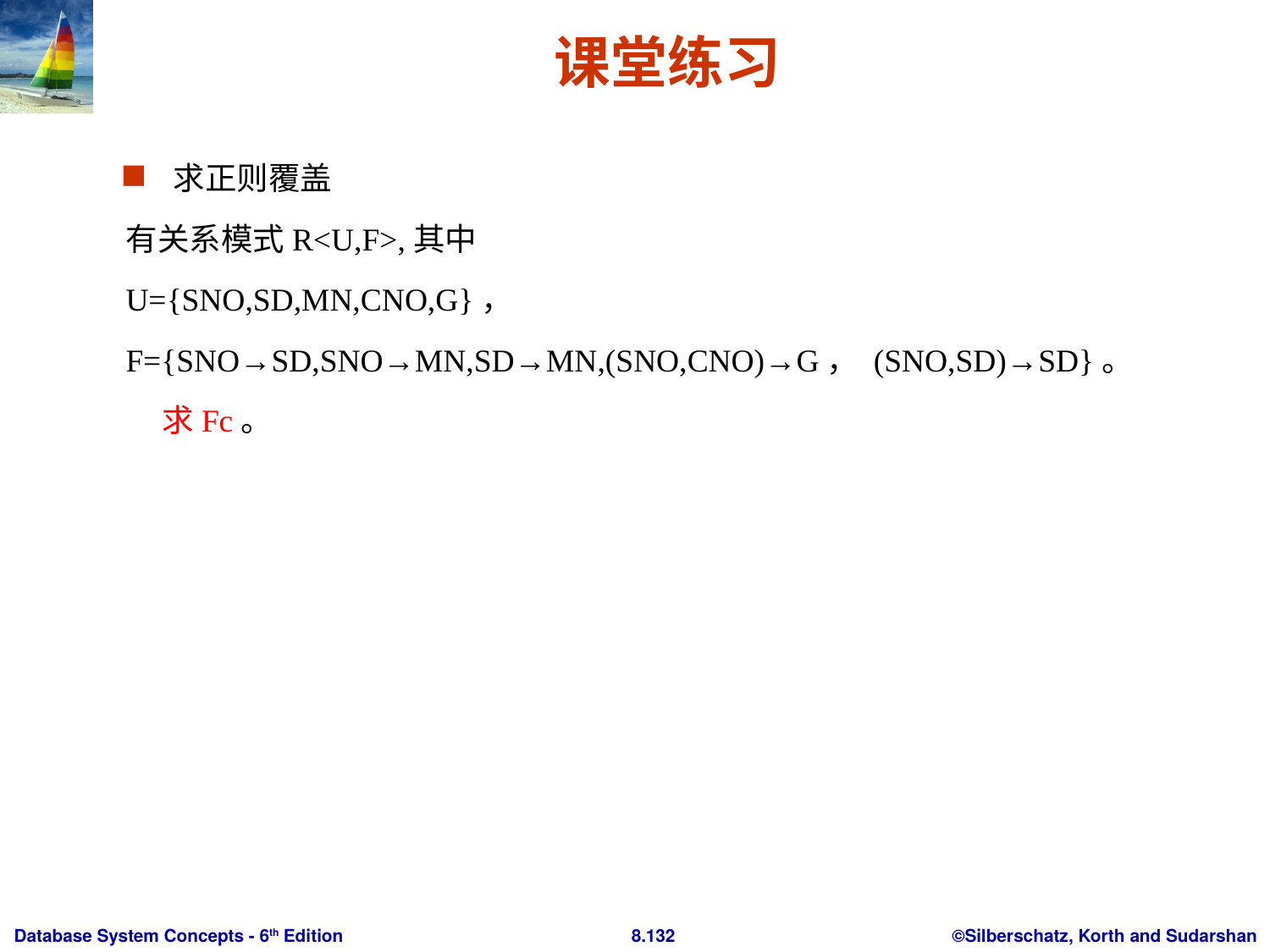

# 课堂练习
求正则覆盖
有关系模式R<U,F>,其中
U={SNO,SD,MN,CNO,G}，
F={SNO→SD,SNO→MN,SD→MN,(SNO,CNO)→G， (SNO,SD)→SD}。
    求Fc。